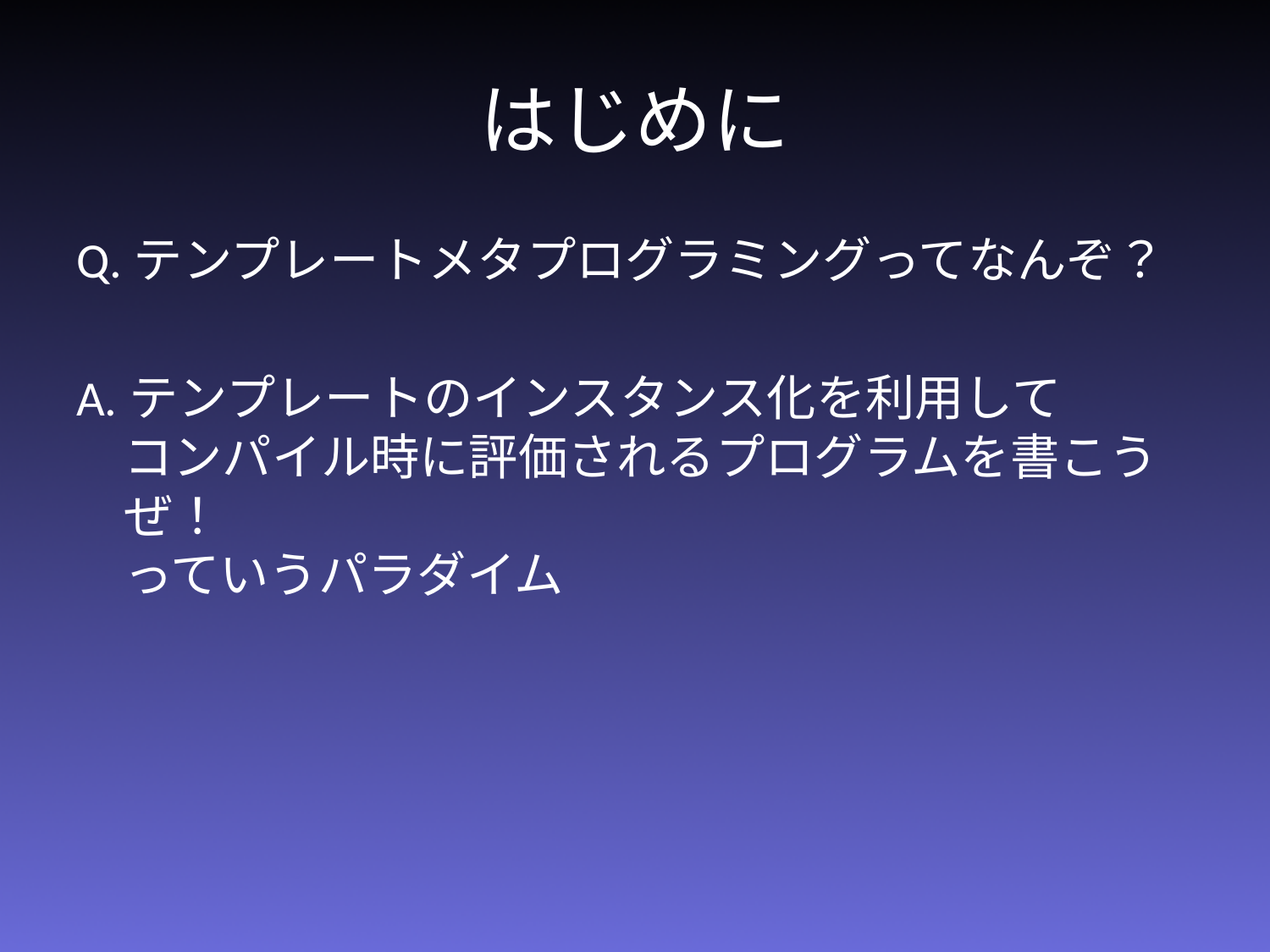

# はじめに
Q.テンプレートメタプログラミングってなんぞ？

A.テンプレートのインスタンス化を利用して
コンパイル時に評価されるプログラムを書こうぜ！
っていうパラダイム